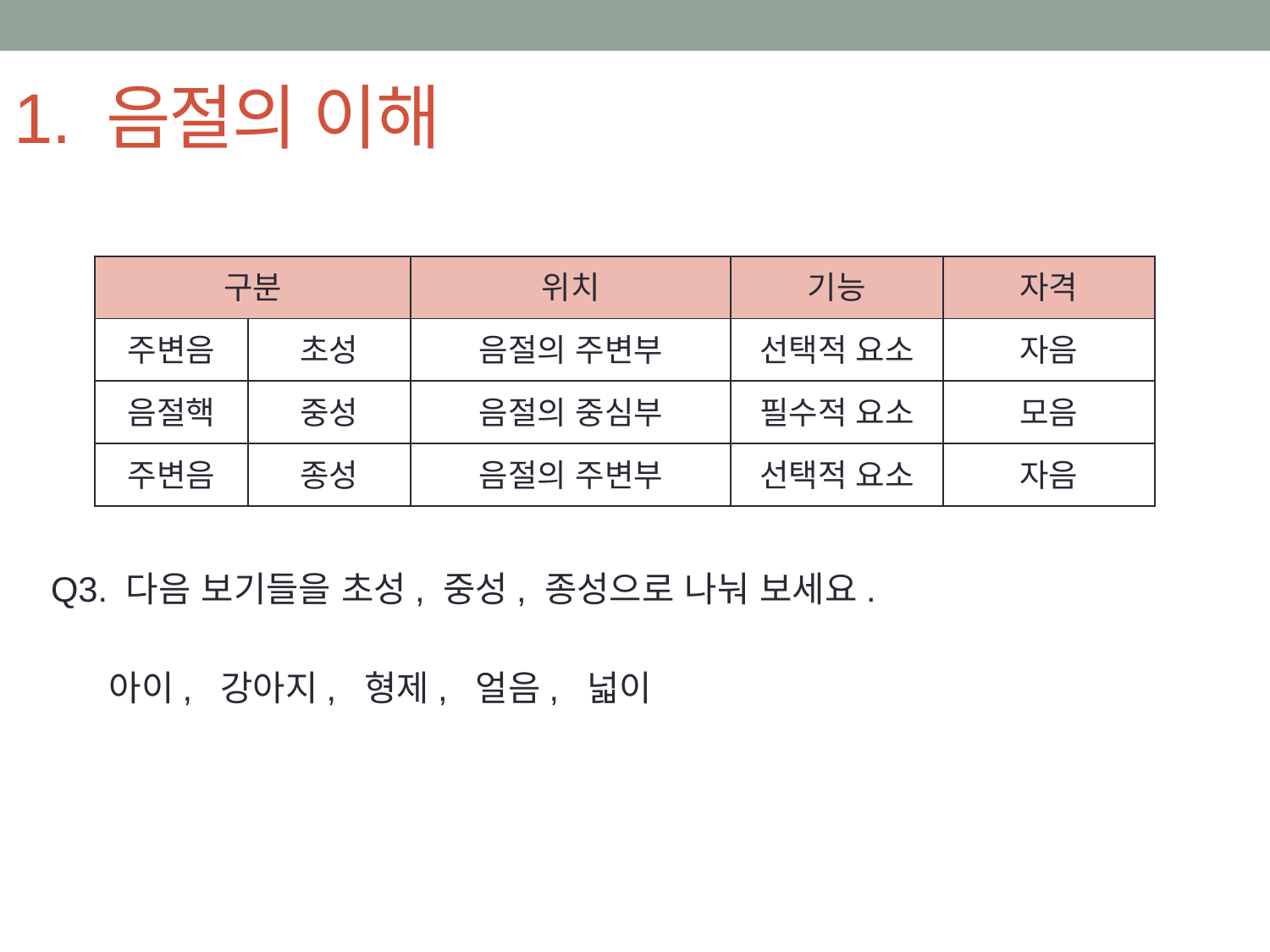

# 1. 음절의 이해

Q3. 다음 보기들을 초성, 중성, 종성으로 나눠 보세요.

     아이,  강아지,  형제,  얼음,  넓이

| 구분 |  | 위치 | 기능 | 자격 |
| --- | --- | --- | --- | --- |
| 주변음 | 초성 | 음절의 주변부 | 선택적 요소 | 자음 |
| 음절핵 | 중성 | 음절의 중심부 | 필수적 요소 | 모음 |
| 주변음 | 종성 | 음절의 주변부 | 선택적 요소 | 자음 |